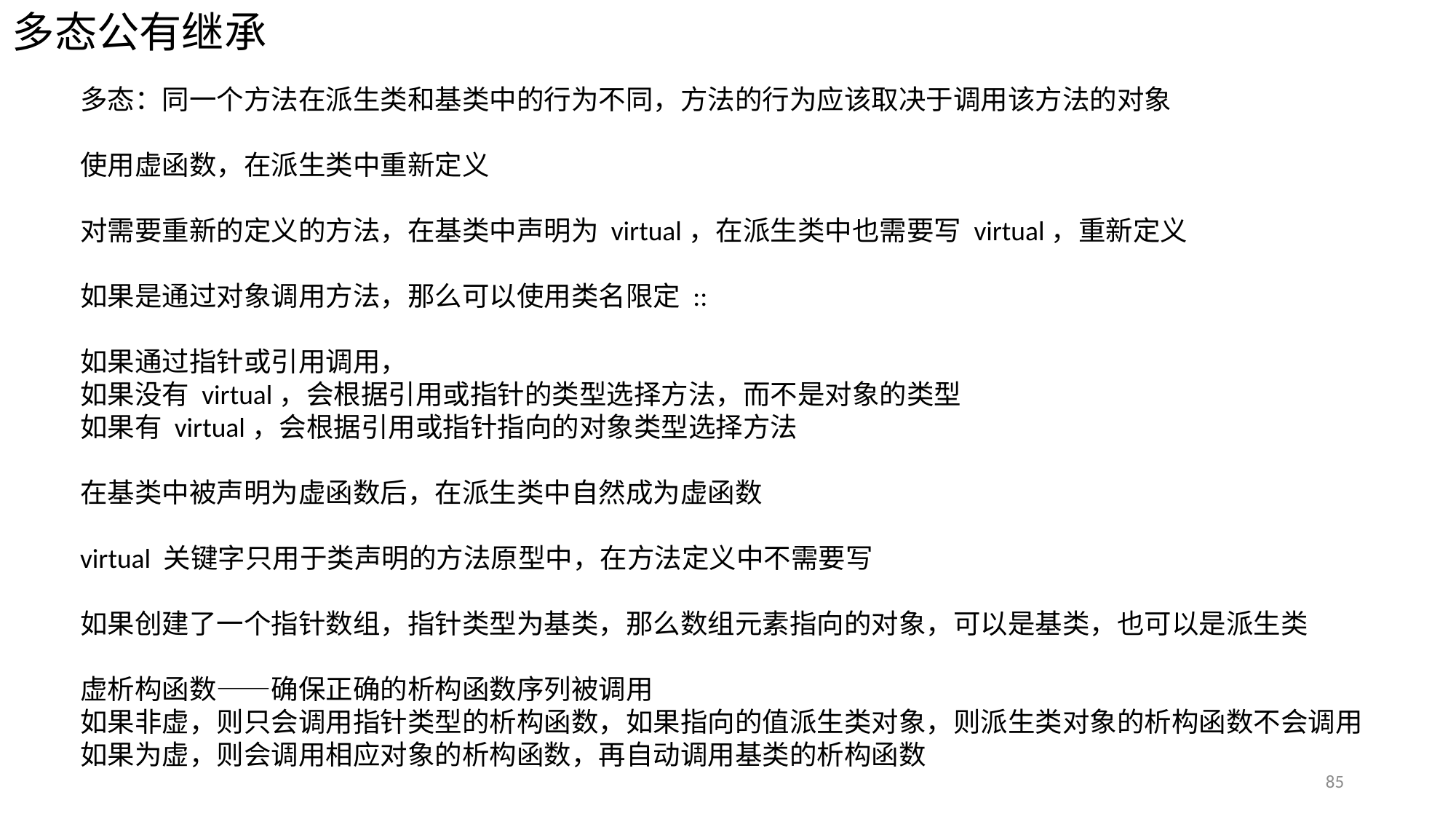

多态公有继承
多态：同一个方法在派生类和基类中的行为不同，方法的行为应该取决于调用该方法的对象

使用虚函数，在派生类中重新定义

对需要重新的定义的方法，在基类中声明为 virtual，在派生类中也需要写 virtual，重新定义

如果是通过对象调用方法，那么可以使用类名限定 ::

如果通过指针或引用调用，
如果没有 virtual，会根据引用或指针的类型选择方法，而不是对象的类型
如果有 virtual，会根据引用或指针指向的对象类型选择方法

在基类中被声明为虚函数后，在派生类中自然成为虚函数

virtual 关键字只用于类声明的方法原型中，在方法定义中不需要写

如果创建了一个指针数组，指针类型为基类，那么数组元素指向的对象，可以是基类，也可以是派生类

虚析构函数——确保正确的析构函数序列被调用
如果非虚，则只会调用指针类型的析构函数，如果指向的值派生类对象，则派生类对象的析构函数不会调用
如果为虚，则会调用相应对象的析构函数，再自动调用基类的析构函数
85